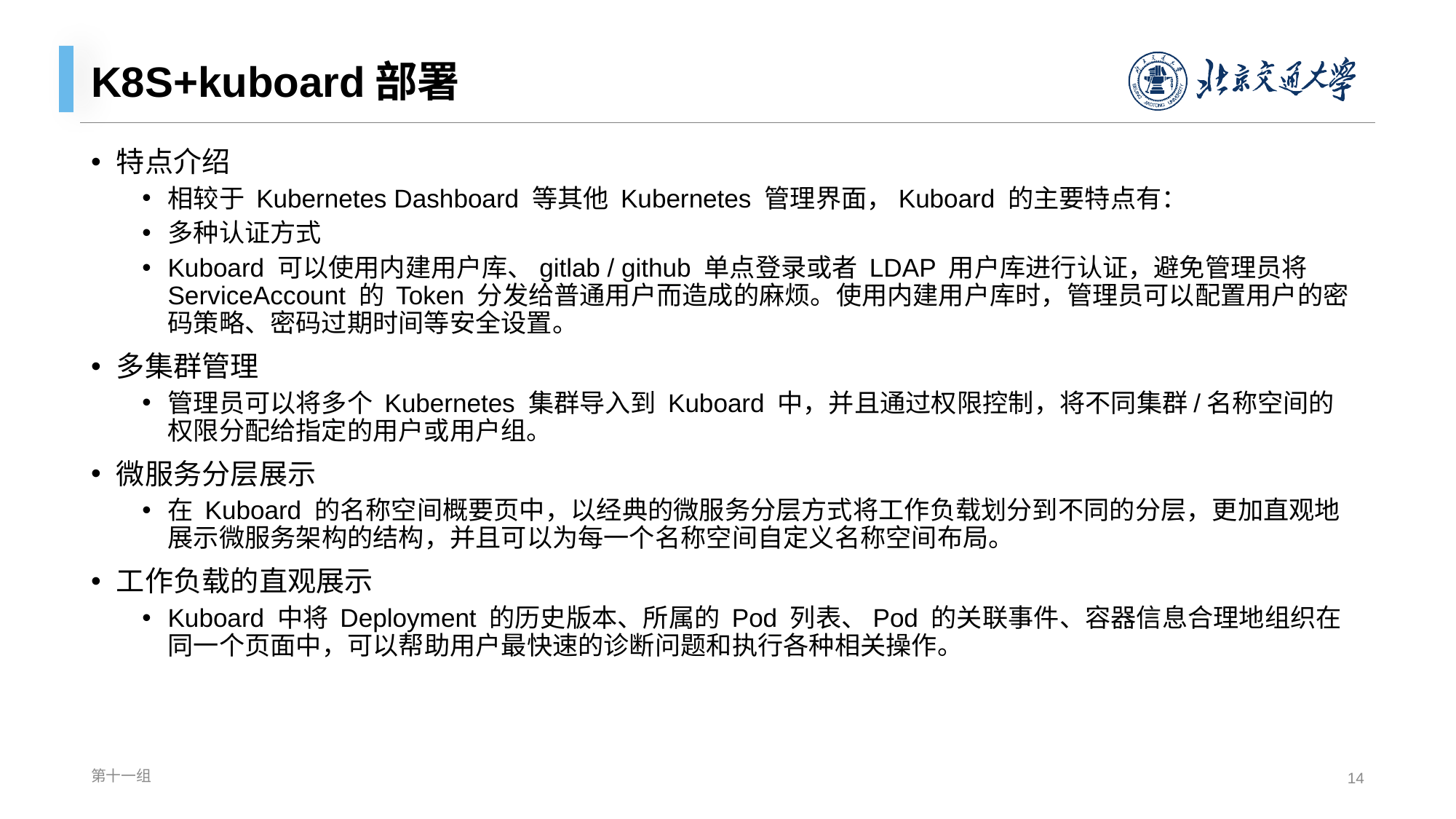

# K8S+kuboard部署
特点介绍
相较于 Kubernetes Dashboard 等其他 Kubernetes 管理界面，Kuboard 的主要特点有：
多种认证方式
Kuboard 可以使用内建用户库、gitlab / github 单点登录或者 LDAP 用户库进行认证，避免管理员将 ServiceAccount 的 Token 分发给普通用户而造成的麻烦。使用内建用户库时，管理员可以配置用户的密码策略、密码过期时间等安全设置。
多集群管理
管理员可以将多个 Kubernetes 集群导入到 Kuboard 中，并且通过权限控制，将不同集群/名称空间的权限分配给指定的用户或用户组。
微服务分层展示
在 Kuboard 的名称空间概要页中，以经典的微服务分层方式将工作负载划分到不同的分层，更加直观地展示微服务架构的结构，并且可以为每一个名称空间自定义名称空间布局。
工作负载的直观展示
Kuboard 中将 Deployment 的历史版本、所属的 Pod 列表、Pod 的关联事件、容器信息合理地组织在同一个页面中，可以帮助用户最快速的诊断问题和执行各种相关操作。

第十一组
14